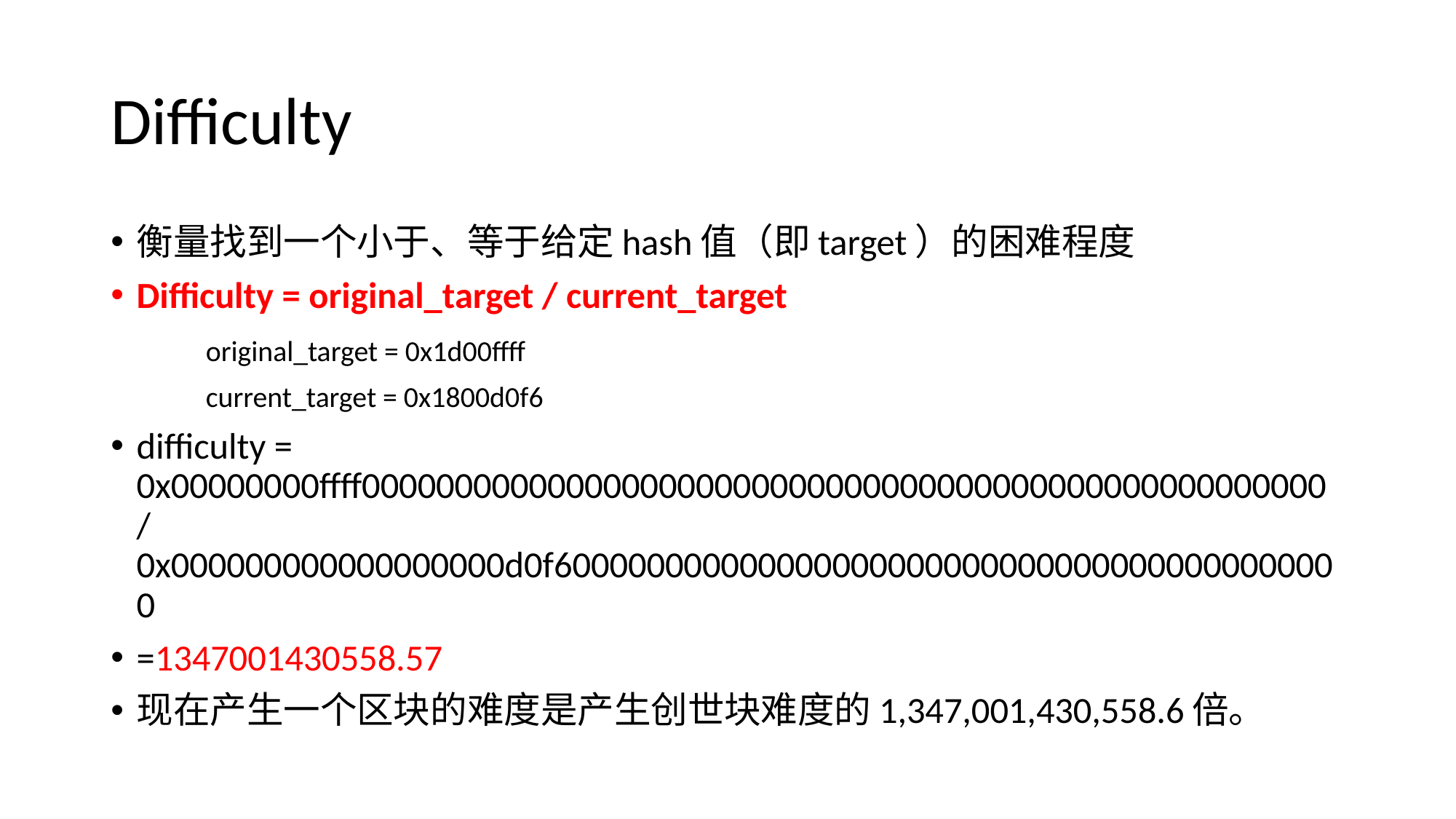

# Difficulty
衡量找到一个小于、等于给定hash值（即target）的困难程度
Difficulty = original_target / current_target
		original_target = 0x1d00ffff
		current_target = 0x1800d0f6
difficulty = 0x00000000ffff0000000000000000000000000000000000000000000000000000  /  0x000000000000000000d0f6000000000000000000000000000000000000000000
=1347001430558.57
现在产生一个区块的难度是产生创世块难度的1,347,001,430,558.6倍。